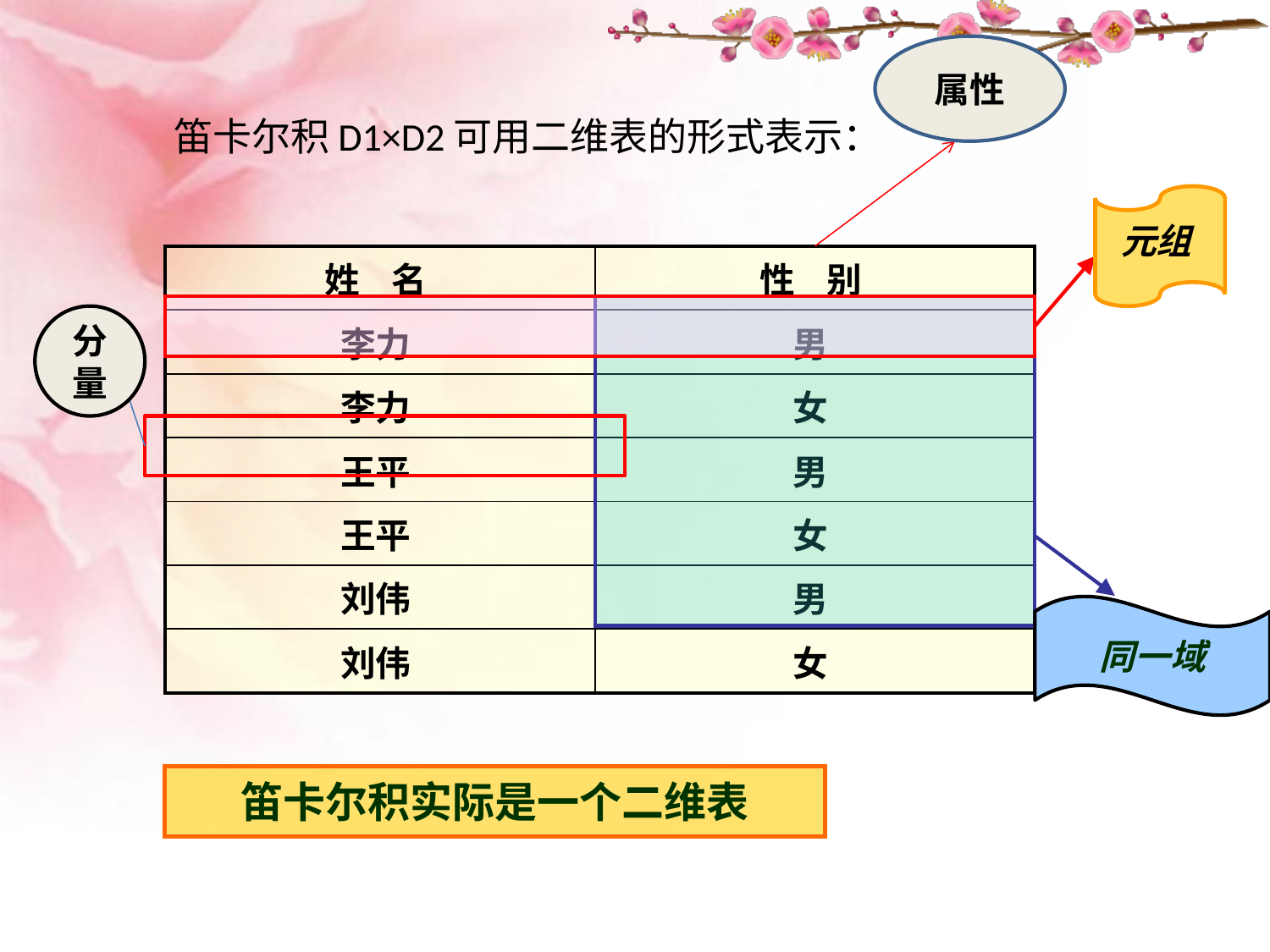

属性
笛卡尔积D1×D2可用二维表的形式表示：

元组
| 姓 名 | 性 别 |
| --- | --- |
| 李力 | 男 |
| 李力 | 女 |
| 王平 | 男 |
| 王平 | 女 |
| 刘伟 | 男 |
| 刘伟 | 女 |

分量

同一域
笛卡尔积实际是一个二维表